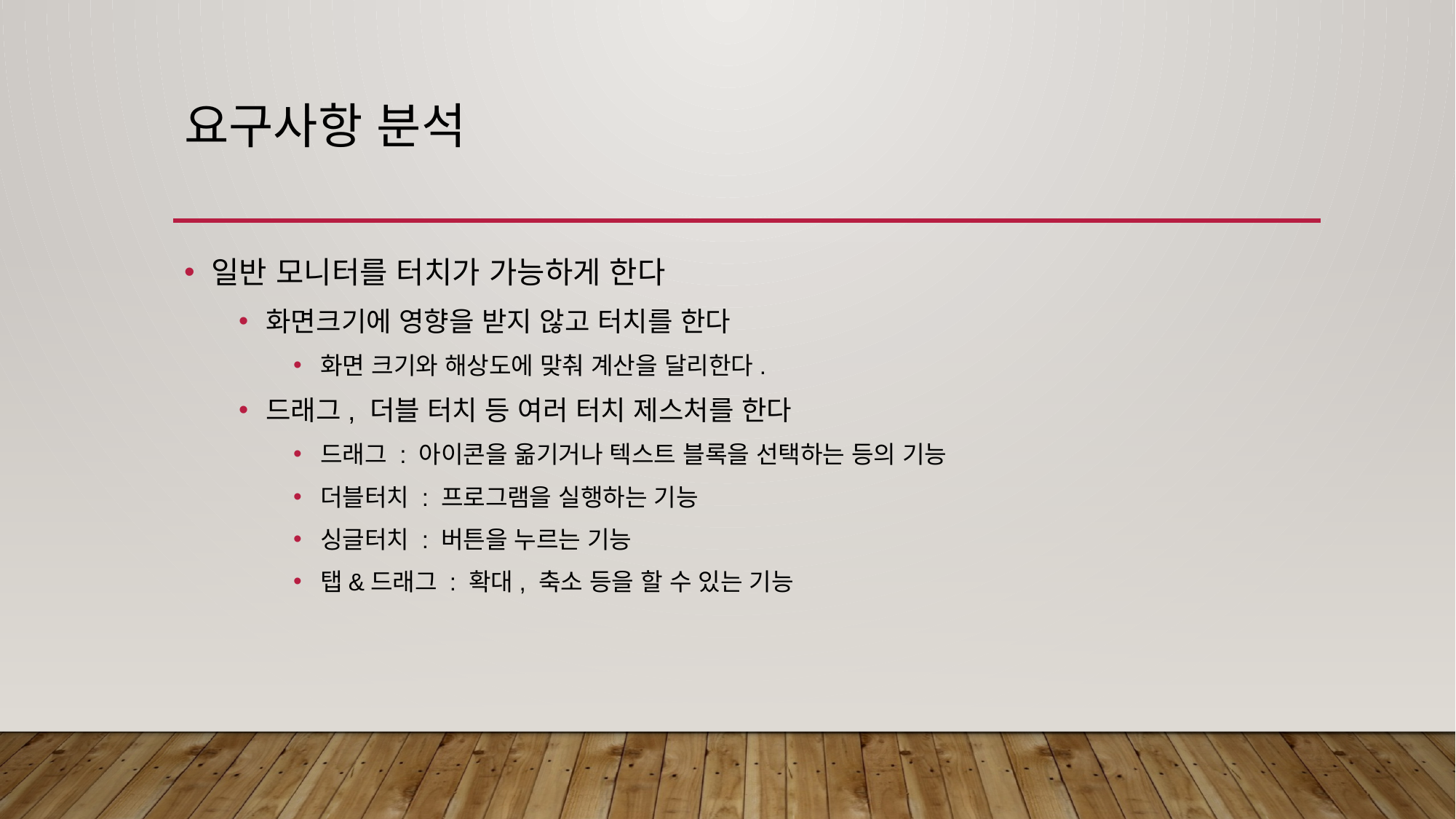

# 요구사항 분석

일반 모니터를 터치가 가능하게 한다
화면크기에 영향을 받지 않고 터치를 한다
화면 크기와 해상도에 맞춰 계산을 달리한다.
드래그, 더블 터치 등 여러 터치 제스처를 한다
드래그 : 아이콘을 옮기거나 텍스트 블록을 선택하는 등의 기능
더블터치 : 프로그램을 실행하는 기능
싱글터치 : 버튼을 누르는 기능
탭&드래그 : 확대, 축소 등을 할 수 있는 기능